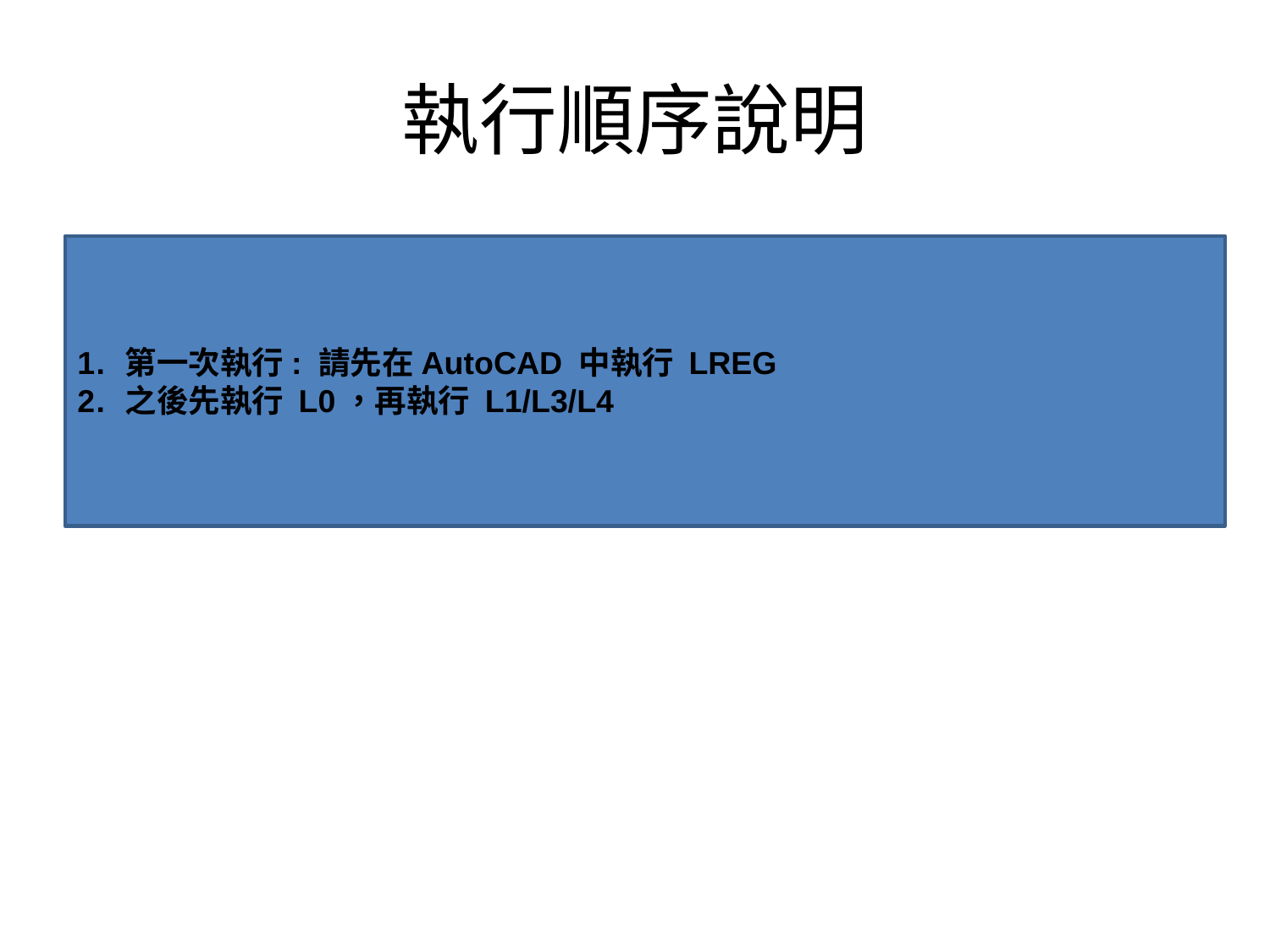

# 執行順序說明
第一次執行: 請先在AutoCAD 中執行 LREG
之後先執行 L0，再執行 L1/L3/L4